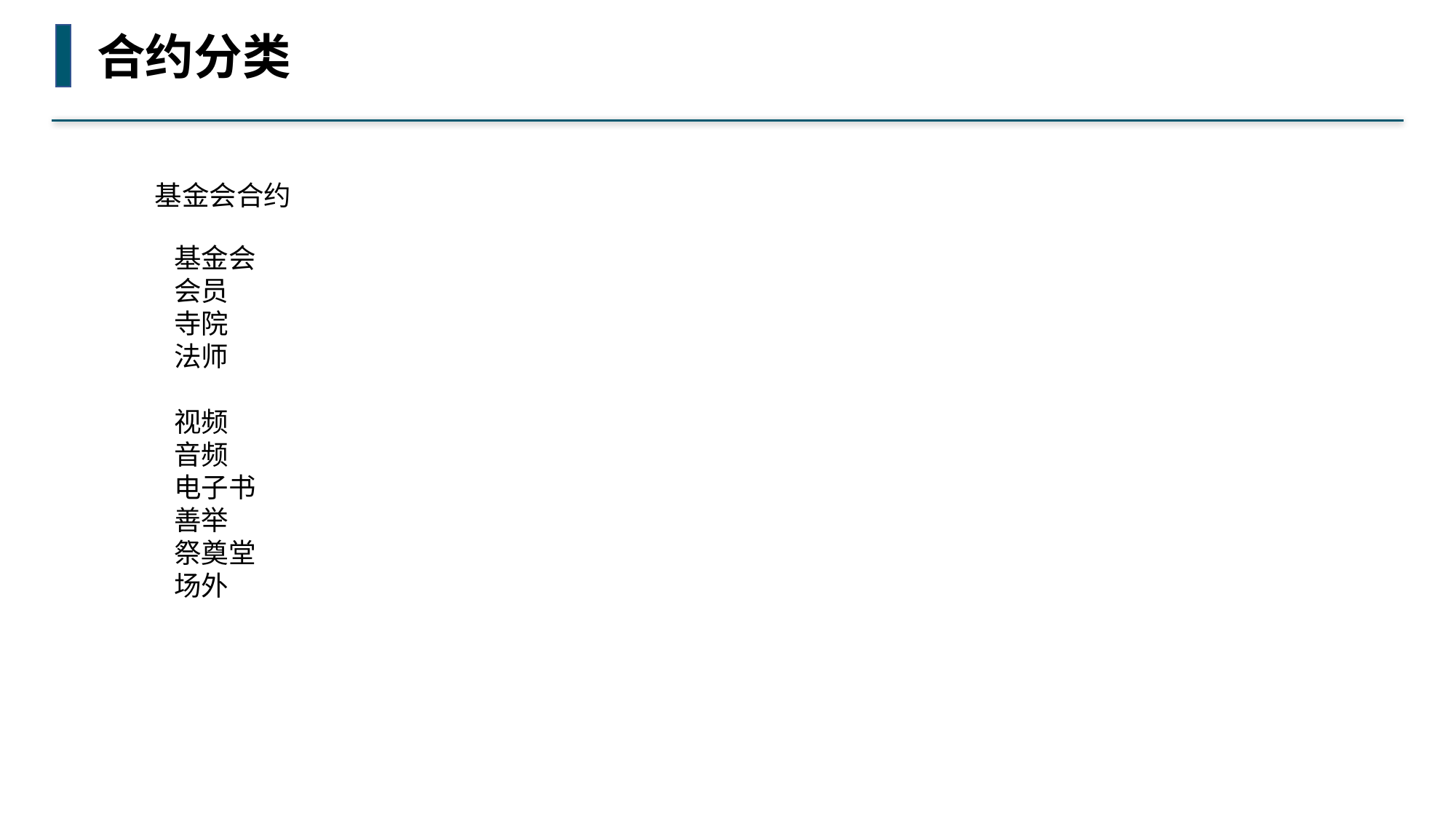

合约分类

基金会合约
基金会
会员
寺院
法师

视频
音频
电子书
善举
祭奠堂
场外